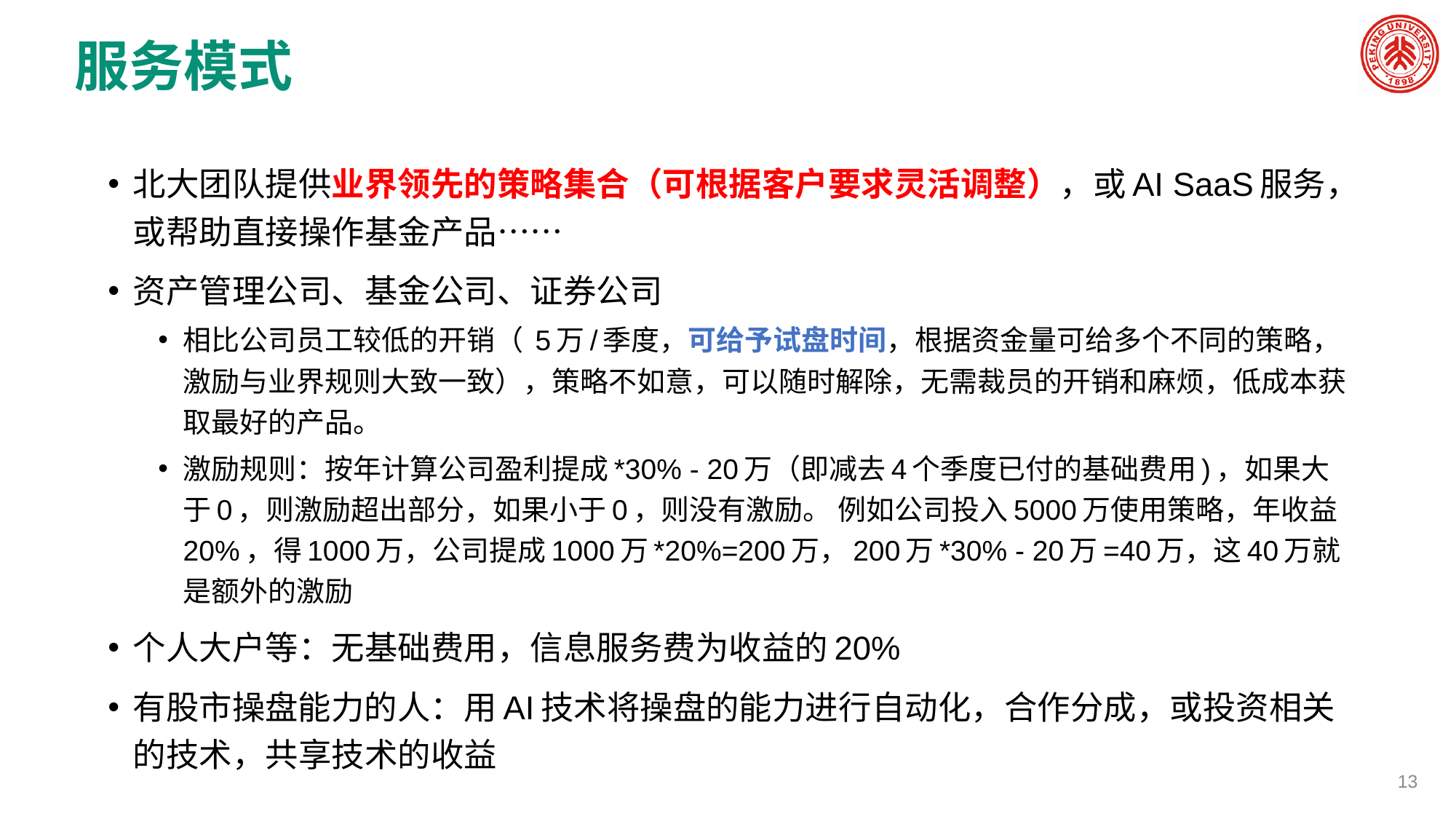

# 服务模式
北大团队提供业界领先的策略集合（可根据客户要求灵活调整），或AI SaaS服务，或帮助直接操作基金产品……
资产管理公司、基金公司、证券公司
相比公司员工较低的开销（ 5万/季度，可给予试盘时间，根据资金量可给多个不同的策略，激励与业界规则大致一致），策略不如意，可以随时解除，无需裁员的开销和麻烦，低成本获取最好的产品。
激励规则：按年计算公司盈利提成*30% - 20万（即减去4个季度已付的基础费用)，如果大于0，则激励超出部分，如果小于0，则没有激励。 例如公司投入5000万使用策略，年收益20%，得1000万，公司提成1000万*20%=200万，200万*30% - 20万=40万，这40万就是额外的激励
个人大户等：无基础费用，信息服务费为收益的20%
有股市操盘能力的人：用AI技术将操盘的能力进行自动化，合作分成，或投资相关的技术，共享技术的收益
13